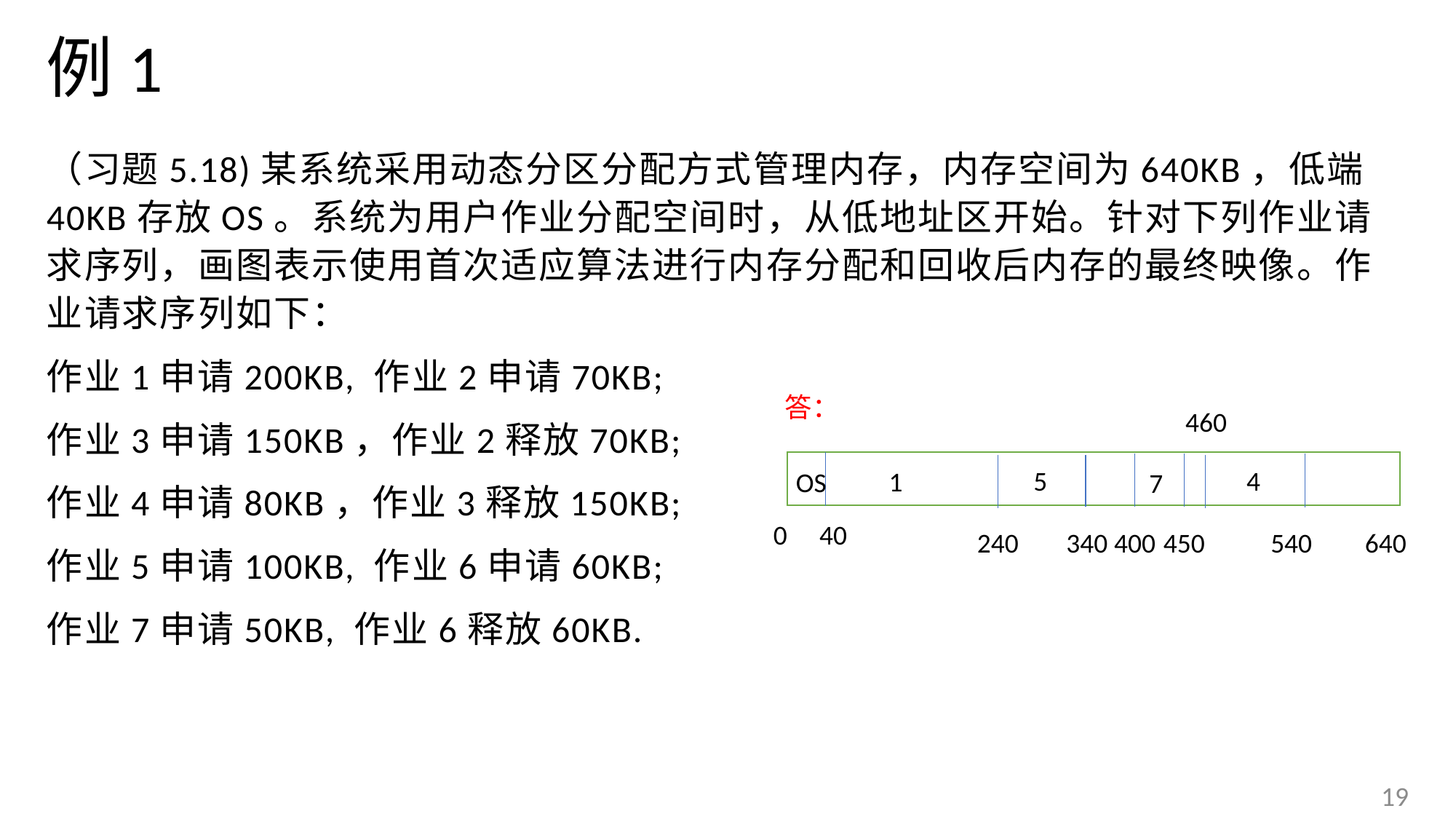

# 例1
（习题5.18)某系统采用动态分区分配方式管理内存，内存空间为640KB，低端40KB存放OS。系统为用户作业分配空间时，从低地址区开始。针对下列作业请求序列，画图表示使用首次适应算法进行内存分配和回收后内存的最终映像。作业请求序列如下：
作业1申请200KB, 作业2申请70KB;
作业3申请150KB，作业2释放70KB;
作业4申请80KB，作业3释放150KB;
作业5申请100KB, 作业6申请60KB;
作业7申请50KB, 作业6释放60KB.
答：
460

5
4
1
OS
7
0
40
340
400
450
540
640
240
19